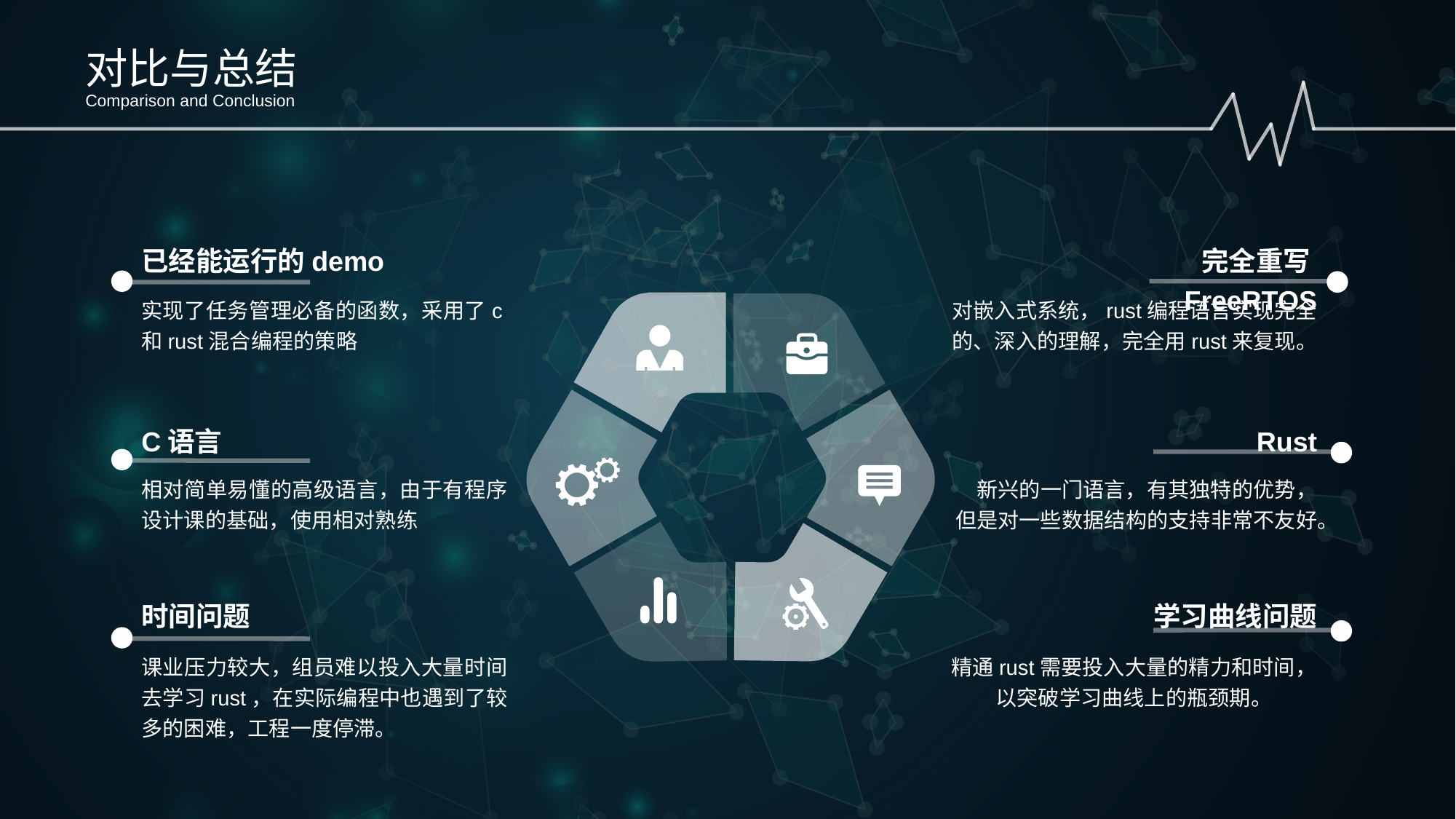

对比与总结
Comparison and Conclusion
已经能运行的demo

实现了任务管理必备的函数，采用了c和rust混合编程的策略
C语言

相对简单易懂的高级语言，由于有程序设计课的基础，使用相对熟练
时间问题

课业压力较大，组员难以投入大量时间去学习rust，在实际编程中也遇到了较多的困难，工程一度停滞。
完全重写FreeRTOS

对嵌入式系统，rust编程语言实现完全的、深入的理解，完全用rust来复现。
Rust

新兴的一门语言，有其独特的优势，
但是对一些数据结构的支持非常不友好。
学习曲线问题

精通rust需要投入大量的精力和时间，以突破学习曲线上的瓶颈期。